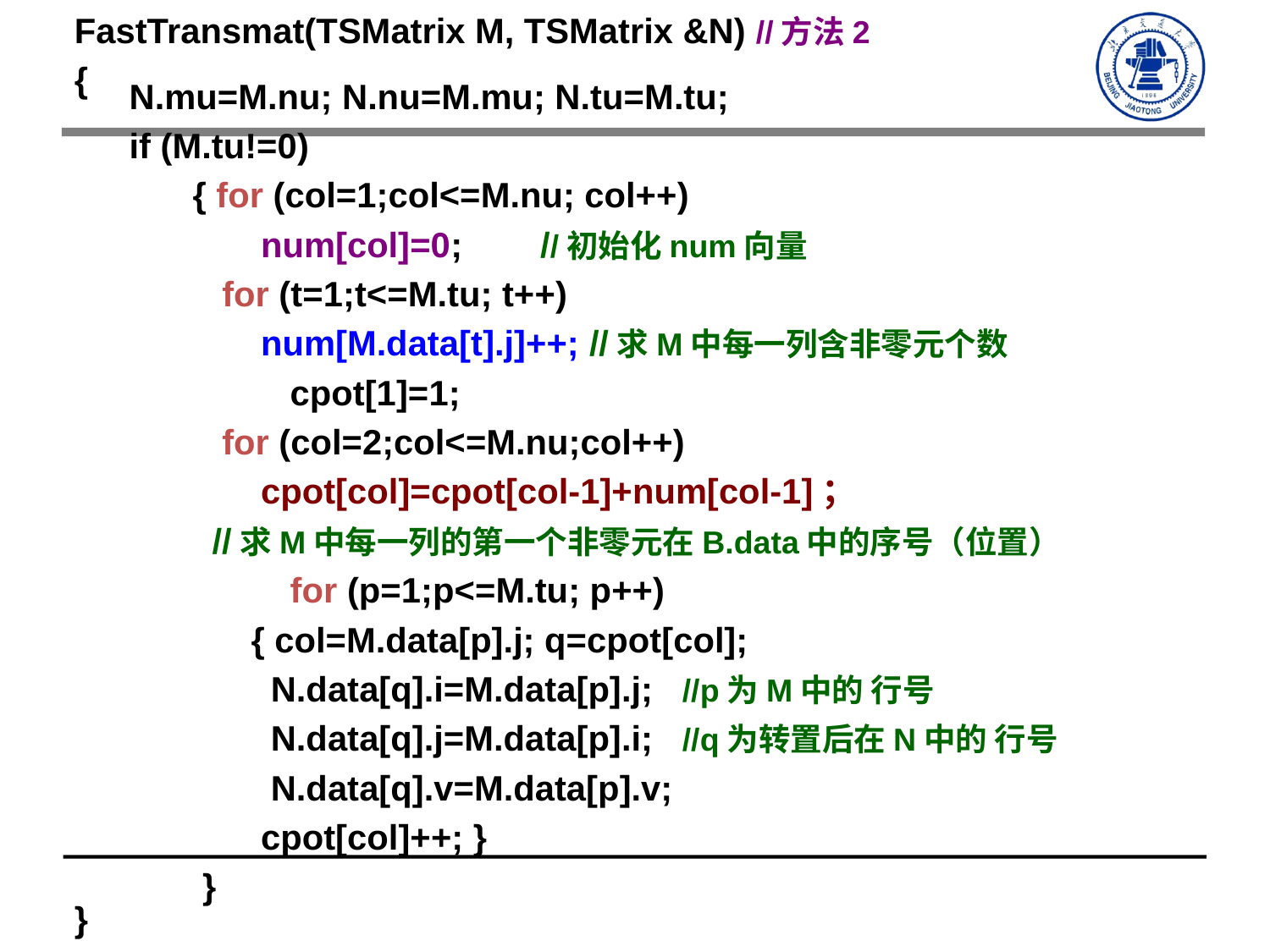

FastTransmat(TSMatrix M, TSMatrix &N) //方法2
{

}
N.mu=M.nu; N.nu=M.mu; N.tu=M.tu;
if (M.tu!=0)
{ for (col=1;col<=M.nu; col++)
       num[col]=0;        //初始化num向量
   for (t=1;t<=M.tu; t++)
       num[M.data[t].j]++; //求M中每一列含非零元个数
          cpot[1]=1;
   for (col=2;col<=M.nu;col++)
       cpot[col]=cpot[col-1]+num[col-1]；
  //求M中每一列的第一个非零元在B.data中的序号（位置）
          for (p=1;p<=M.tu; p++)
      { col=M.data[p].j; q=cpot[col];
        N.data[q].i=M.data[p].j;   //p为M中的 行号
        N.data[q].j=M.data[p].i;   //q为转置后在N中的 行号
        N.data[q].v=M.data[p].v;
       cpot[col]++; }
 }